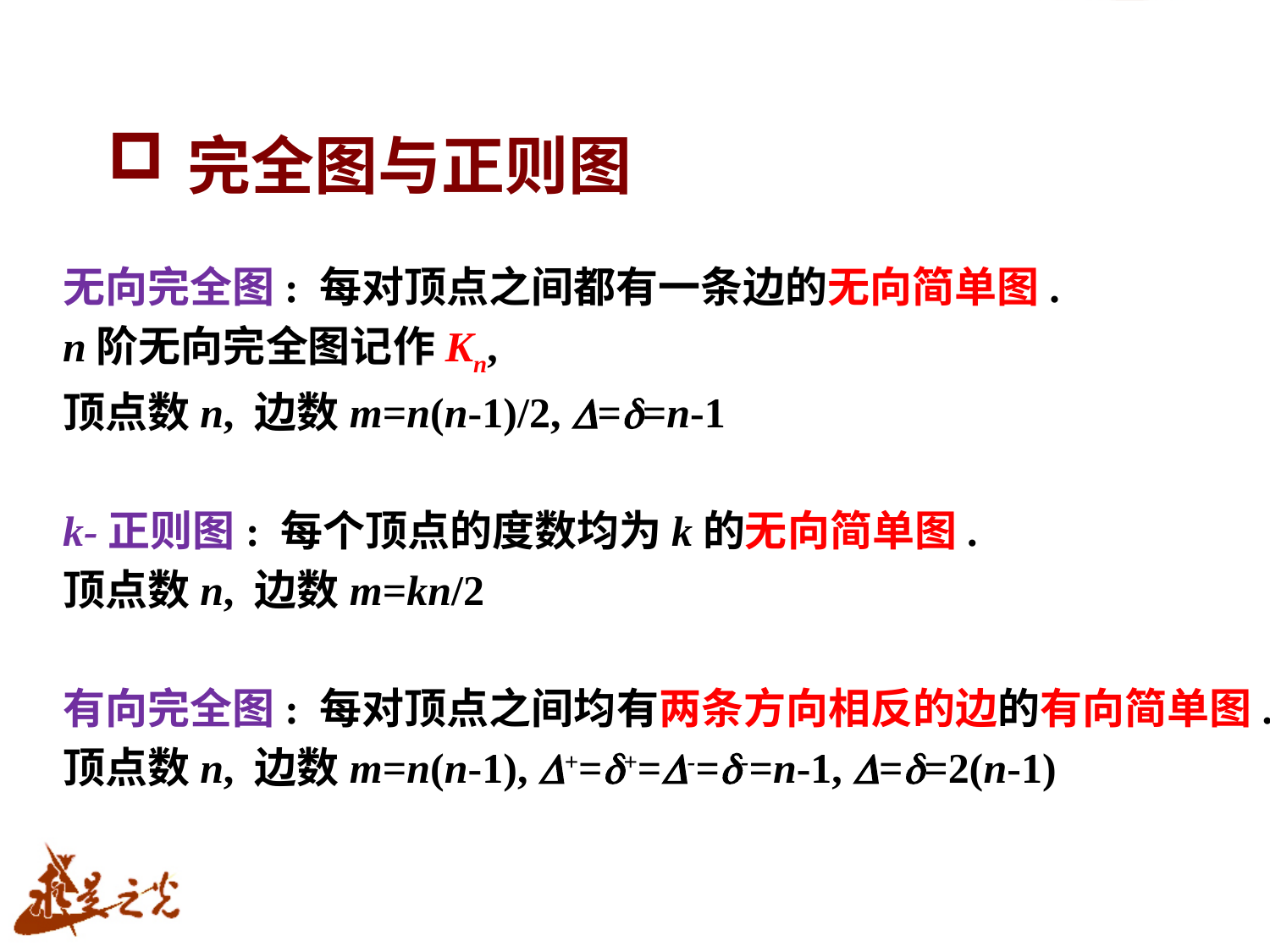

# 完全图与正则图
无向完全图: 每对顶点之间都有一条边的无向简单图.
n阶无向完全图记作Kn,
顶点数n, 边数m=n(n-1)/2, Δ=δ=n-1

k-正则图: 每个顶点的度数均为k的无向简单图.
顶点数n, 边数m=kn/2

有向完全图: 每对顶点之间均有两条方向相反的边的有向简单图.
顶点数n, 边数m=n(n-1), Δ+=δ+=Δ-=δ-=n-1, Δ=δ=2(n-1)

18